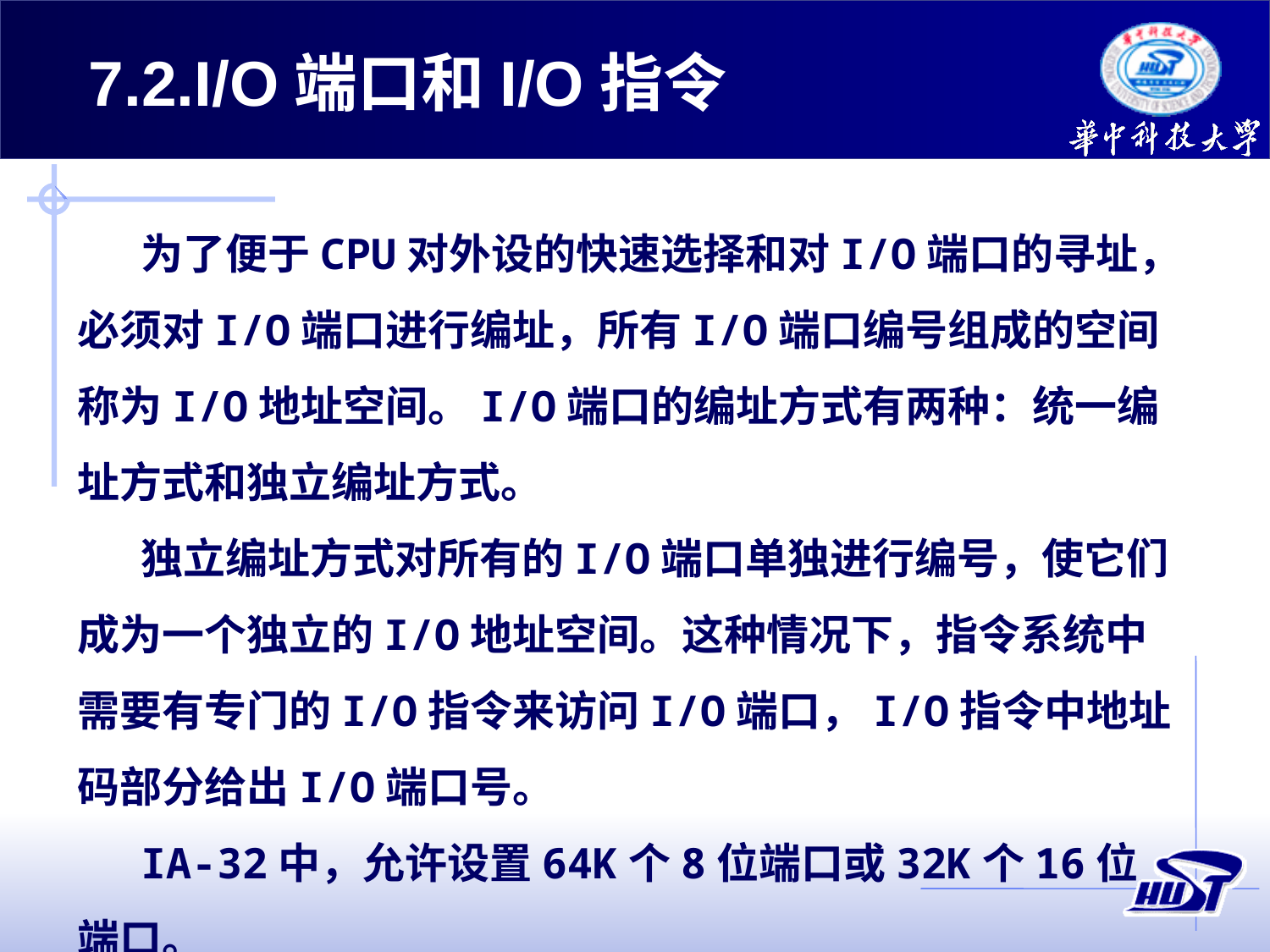

7.2.I/O端口和I/O指令
为了便于CPU对外设的快速选择和对I/O端口的寻址，必须对I/O端口进行编址，所有I/O端口编号组成的空间称为I/O地址空间。I/O端口的编址方式有两种：统一编址方式和独立编址方式。
独立编址方式对所有的I/O端口单独进行编号，使它们成为一个独立的I/O地址空间。这种情况下，指令系统中需要有专门的I/O指令来访问I/O端口，I/O指令中地址码部分给出I/O端口号。
IA-32中，允许设置64K个8位端口或32K个16位端口。